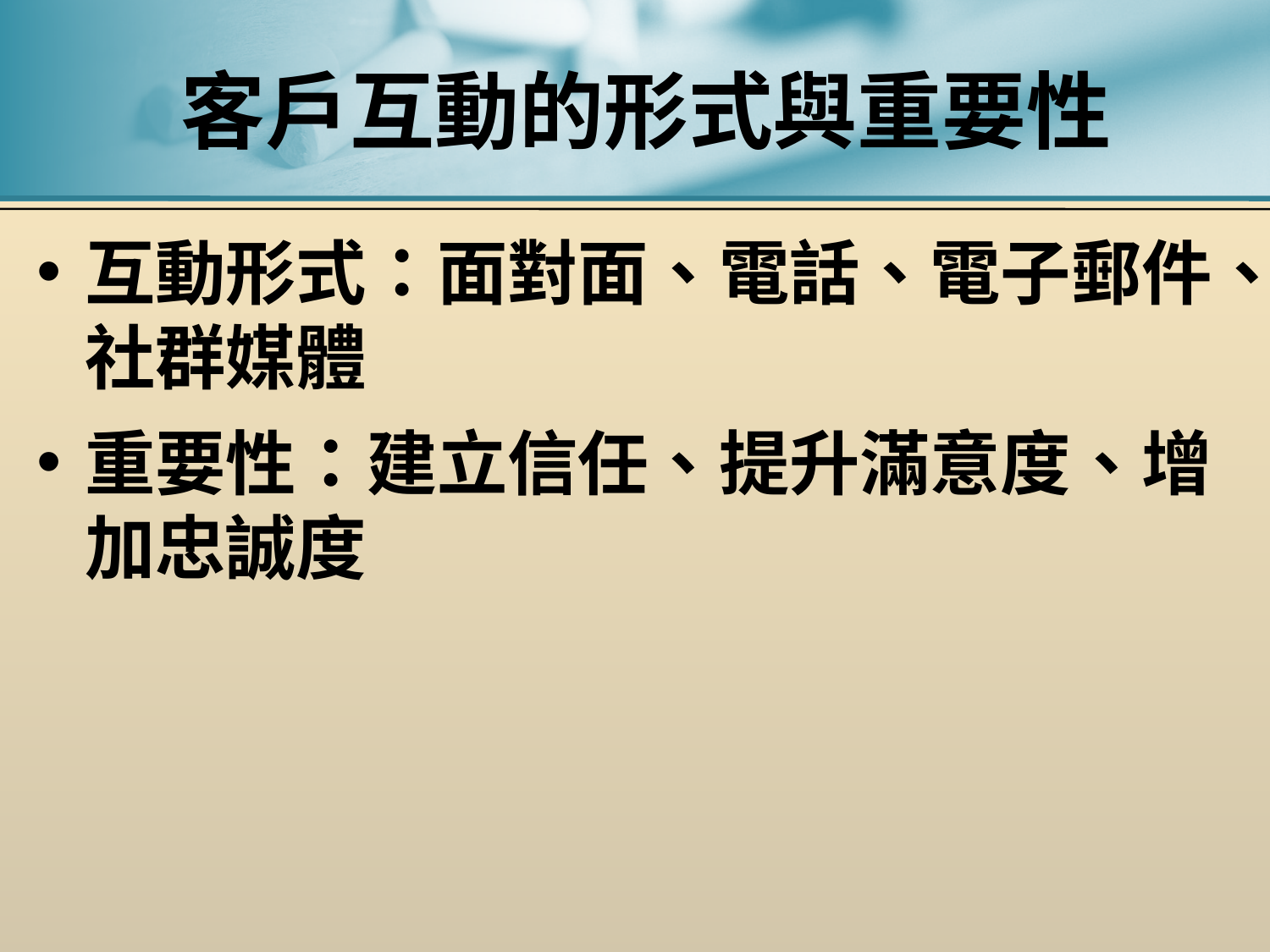

# 客戶互動的形式與重要性
互動形式：面對面、電話、電子郵件、社群媒體
重要性：建立信任、提升滿意度、增加忠誠度